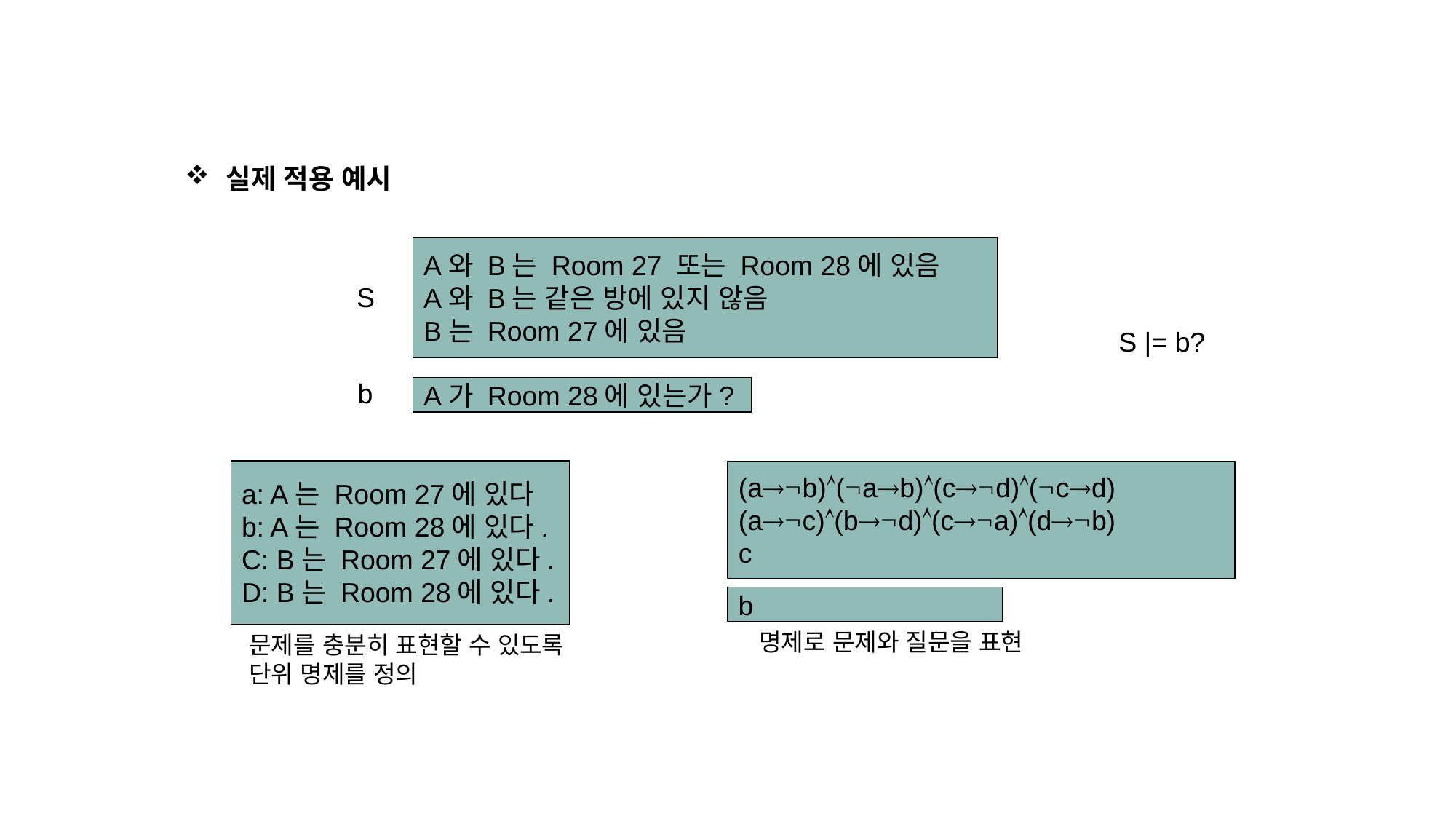

실제 적용 예시
A와 B는 Room 27 또는 Room 28에 있음
A와 B는 같은 방에 있지 않음
B는 Room 27에 있음
S
S |= b?
b
A가 Room 28에 있는가?
a: A는 Room 27에 있다
b: A는 Room 28에 있다.
C: B는 Room 27에 있다.
D: B는 Room 28에 있다.
문제를 충분히 표현할 수 있도록
단위 명제를 정의
(a→¬b)∧(¬a→b)∧(c→¬d)∧(¬c→d)
(a→¬c)∧(b→¬d)∧(c→¬a)∧(d→¬b)
c
b
명제로 문제와 질문을 표현